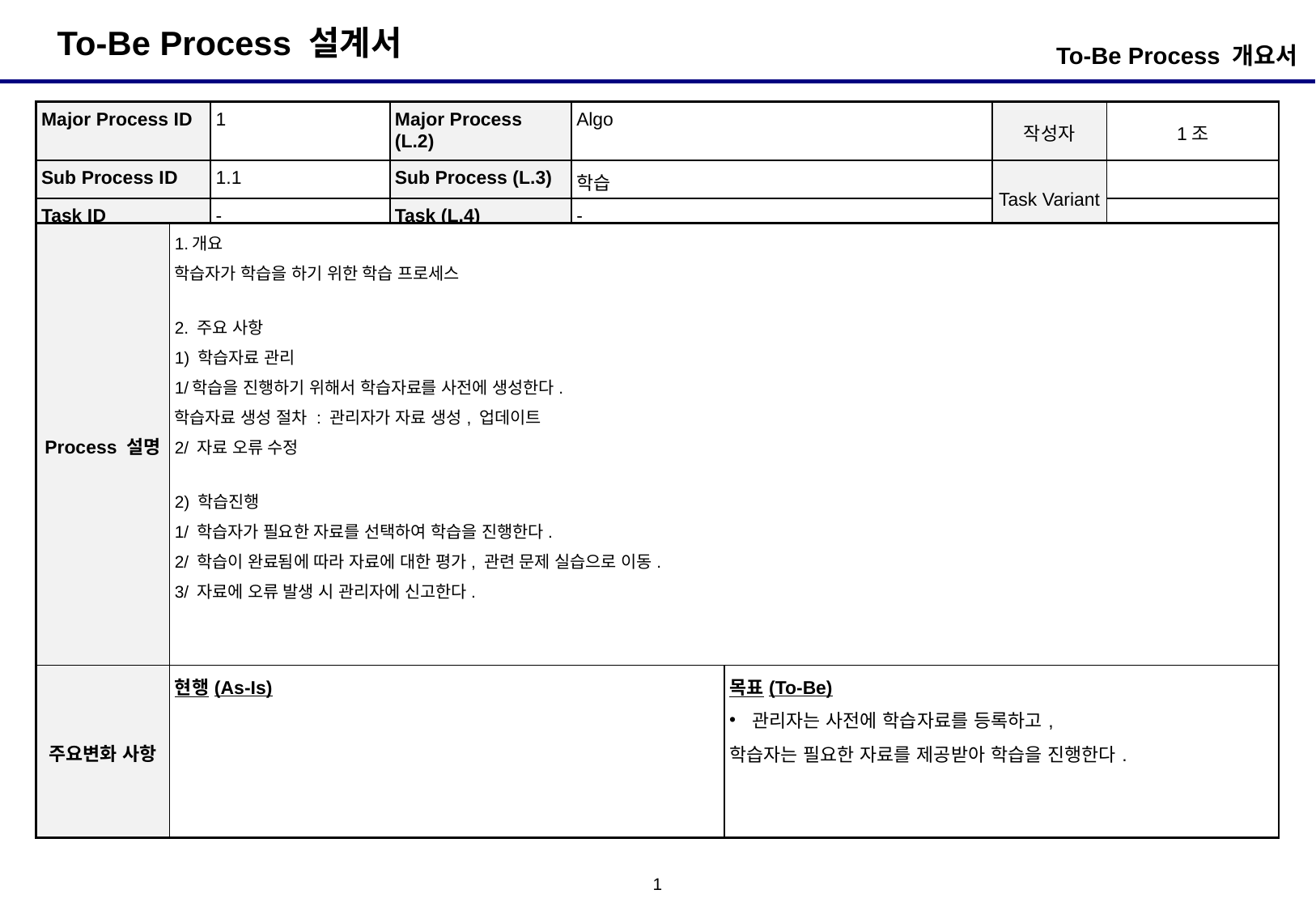

To-Be Process 개요서
| Major Process ID | 1 | Major Process (L.2) | Algo | 작성자 | 1조 |
| --- | --- | --- | --- | --- | --- |
| Sub Process ID | 1.1 | Sub Process (L.3) | 학습 | Task Variant |  |
| Task ID | - | Task (L.4) | - |  |  |
| Process 설명 | 1.개요 학습자가 학습을 하기 위한 학습 프로세스 2. 주요 사항 1) 학습자료 관리 1/학습을 진행하기 위해서 학습자료를 사전에 생성한다. 학습자료 생성 절차 : 관리자가 자료 생성, 업데이트 2/ 자료 오류 수정 2) 학습진행 1/ 학습자가 필요한 자료를 선택하여 학습을 진행한다. 2/ 학습이 완료됨에 따라 자료에 대한 평가, 관련 문제 실습으로 이동. 3/ 자료에 오류 발생 시 관리자에 신고한다. |  |
| --- | --- | --- |
| 주요변화 사항 | 현행(As-Is) | 목표(To-Be) 관리자는 사전에 학습자료를 등록하고, 학습자는 필요한 자료를 제공받아 학습을 진행한다. |